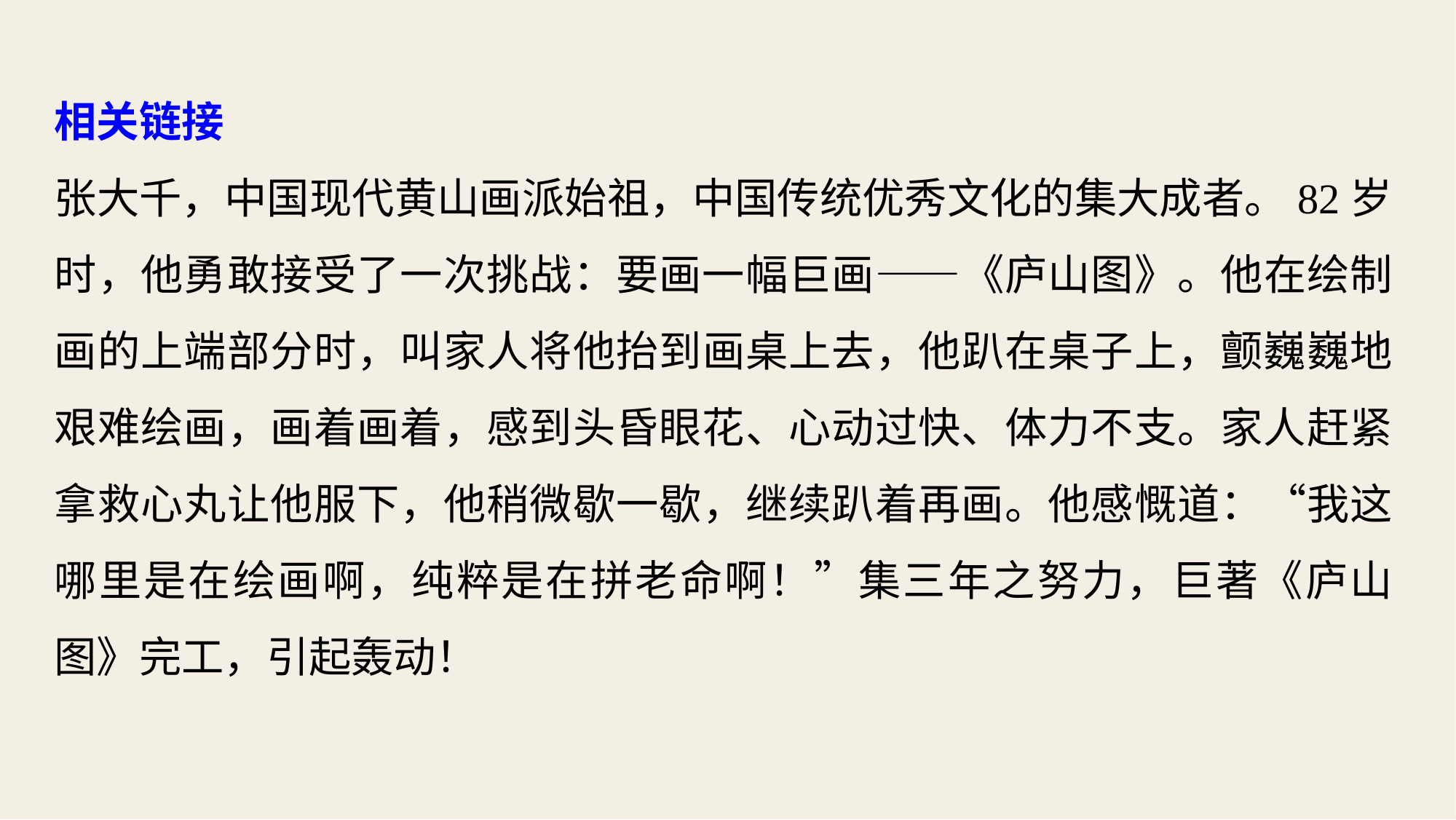

相关链接
张大千，中国现代黄山画派始祖，中国传统优秀文化的集大成者。82岁时，他勇敢接受了一次挑战：要画一幅巨画——《庐山图》。他在绘制画的上端部分时，叫家人将他抬到画桌上去，他趴在桌子上，颤巍巍地艰难绘画，画着画着，感到头昏眼花、心动过快、体力不支。家人赶紧拿救心丸让他服下，他稍微歇一歇，继续趴着再画。他感慨道：“我这哪里是在绘画啊，纯粹是在拼老命啊！”集三年之努力，巨著《庐山图》完工，引起轰动！